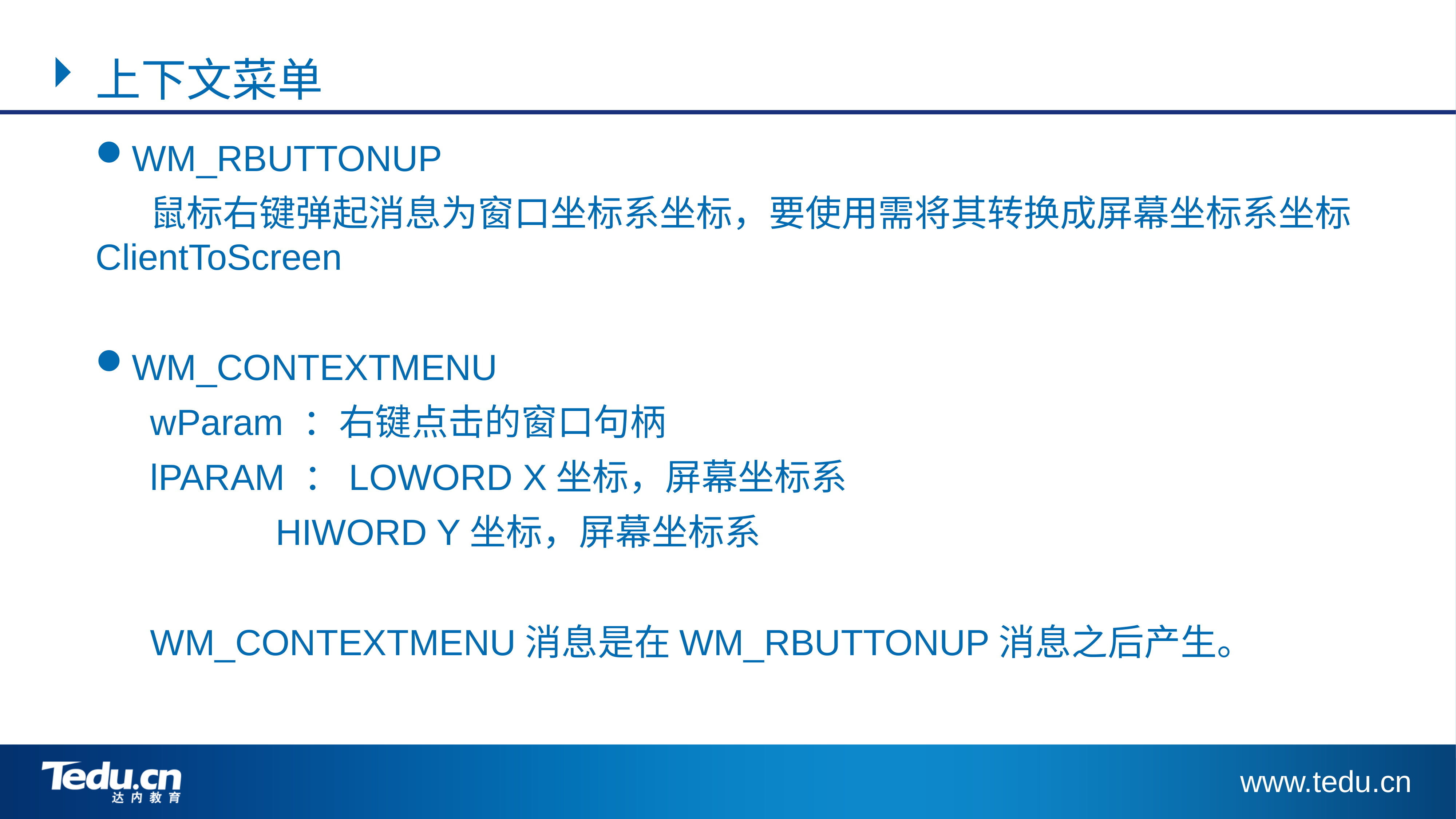

上下文菜单
WM_RBUTTONUP
	鼠标右键弹起消息为窗口坐标系坐标，要使用需将其转换成屏幕坐标系坐标	ClientToScreen

WM_CONTEXTMENU
	wParam ：右键点击的窗口句柄
	lPARAM ：LOWORD X坐标，屏幕坐标系
		       HIWORD Y坐标，屏幕坐标系

	WM_CONTEXTMENU消息是在WM_RBUTTONUP消息之后产生。